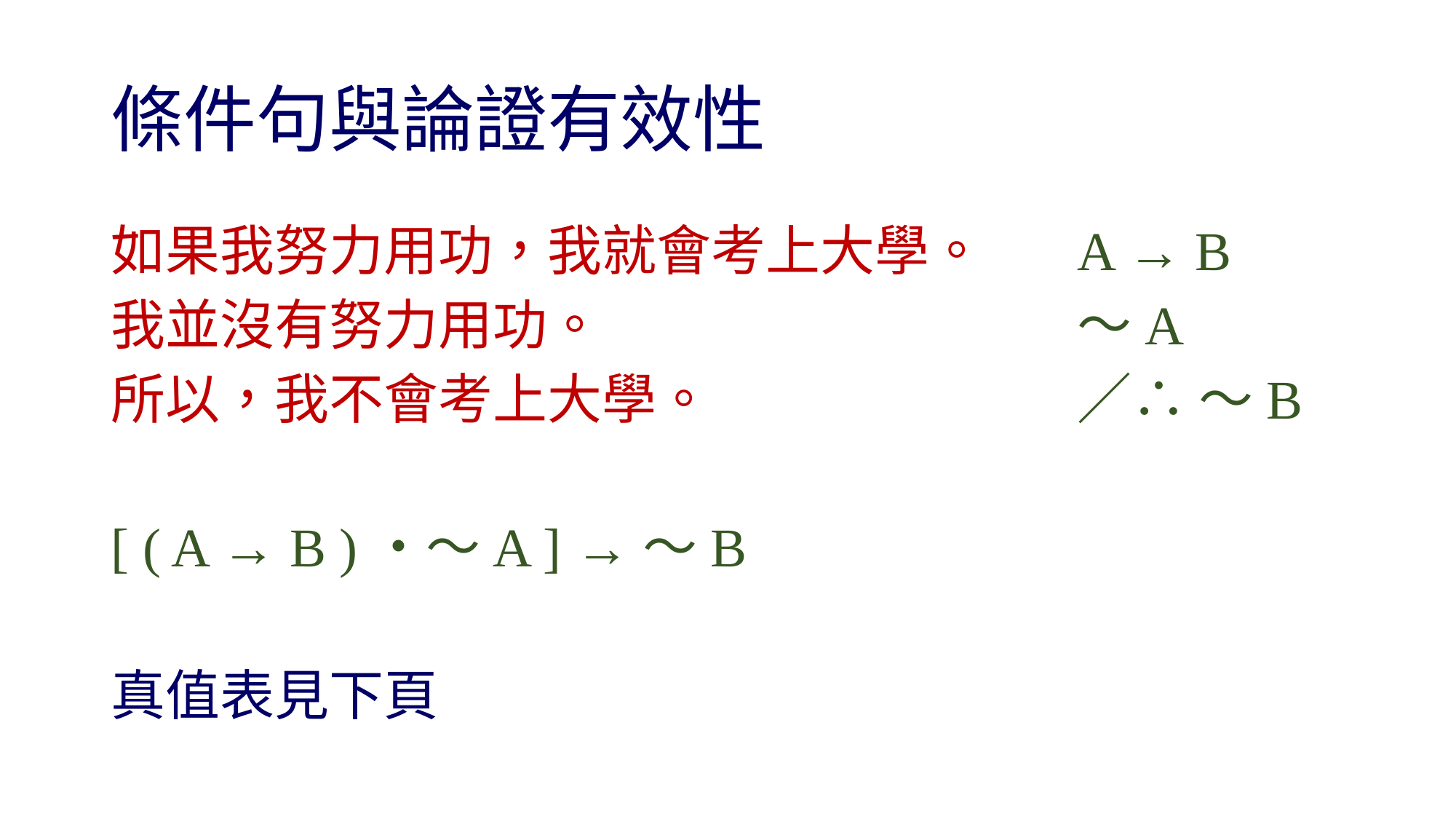

# 條件句與論證有效性
如果我努力用功，我就會考上大學。
我並沒有努力用功。
所以，我不會考上大學。

[ ( A → B )・～A ] →～B

真值表見下頁
A → B
～A
／∴ ～B